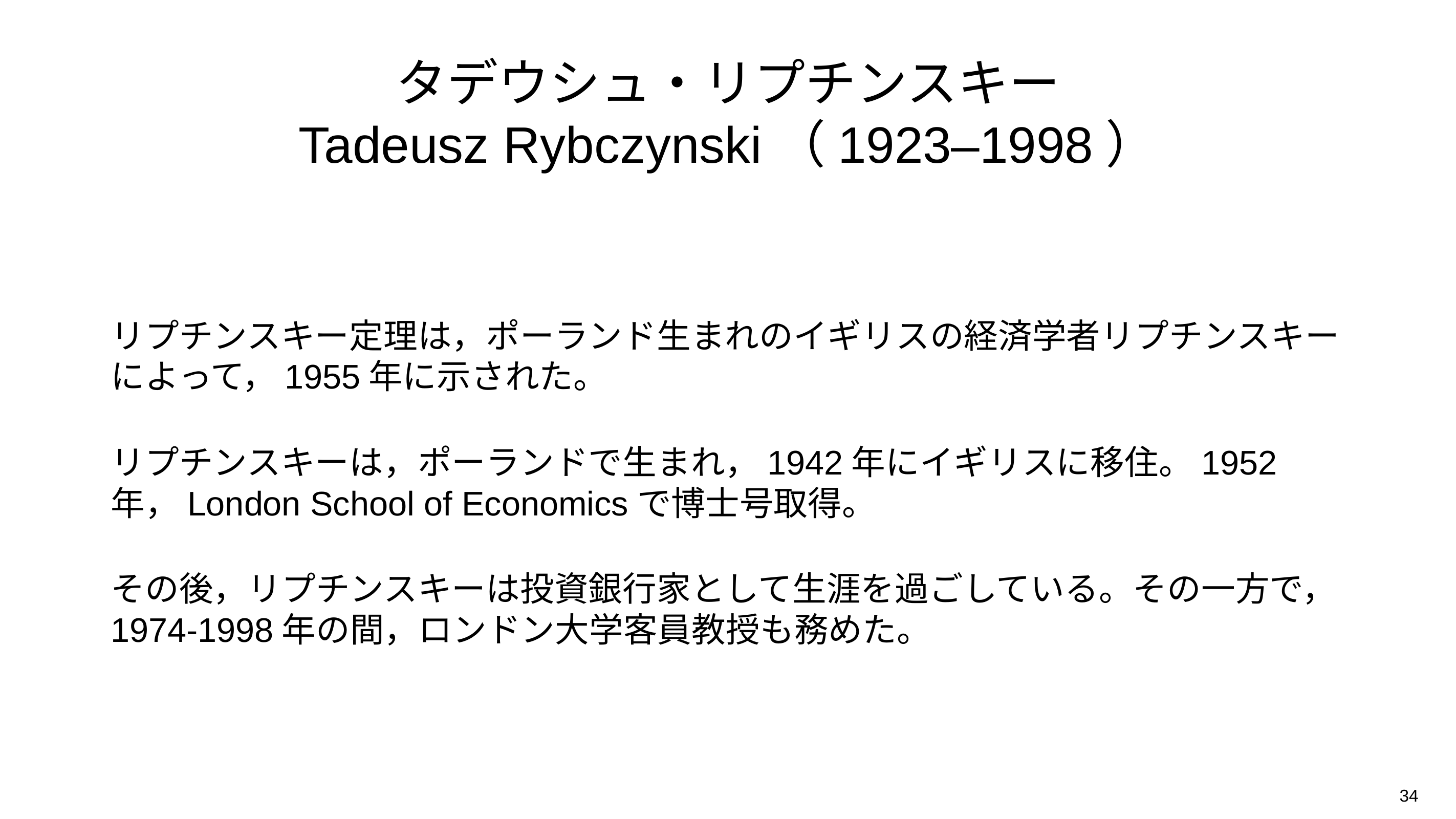

# タデウシュ・リプチンスキー Tadeusz Rybczynski（1923–1998）
リプチンスキー定理は，ポーランド生まれのイギリスの経済学者リプチンスキーによって，1955年に示された。
リプチンスキーは，ポーランドで生まれ，1942年にイギリスに移住。1952年，London School of Economicsで博士号取得。
その後，リプチンスキーは投資銀行家として生涯を過ごしている。その一方で，1974-1998年の間，ロンドン大学客員教授も務めた。
34